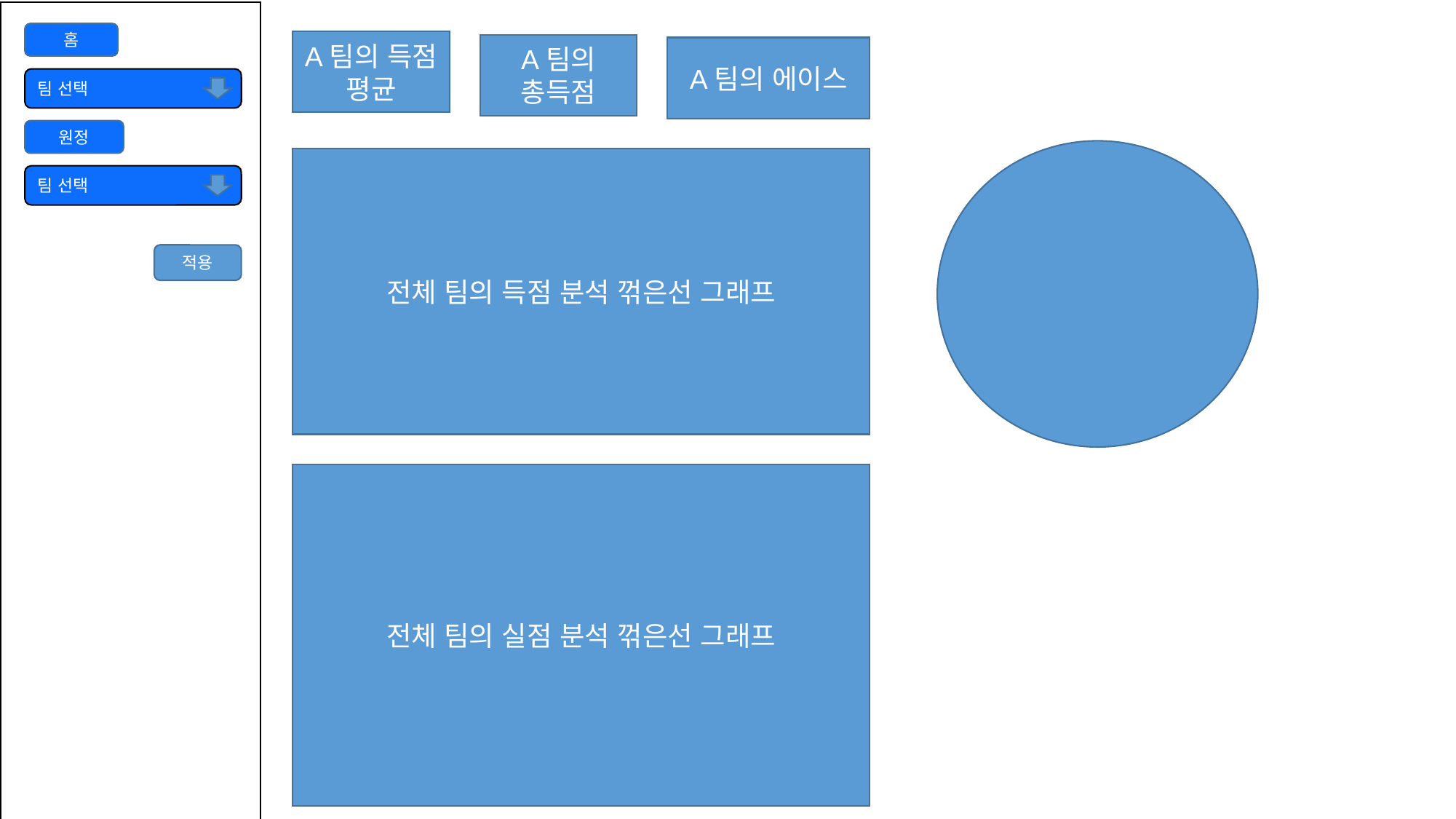

홈
A팀의 득점 평균
A팀의 총득점
A팀의 에이스
팀 선택

원정

전체 팀의 득점 분석 꺾은선 그래프
팀 선택

적용
전체 팀의 실점 분석 꺾은선 그래프